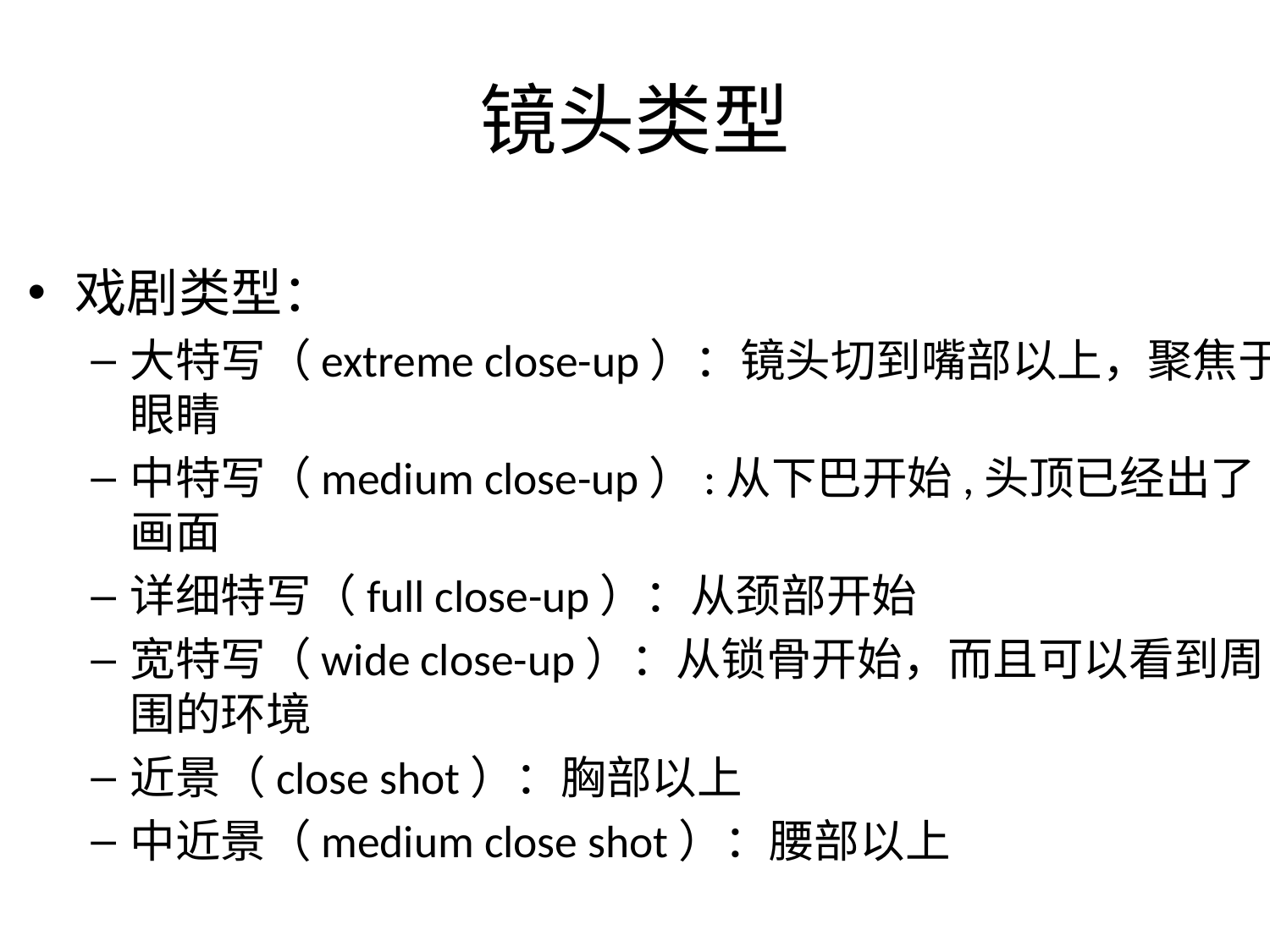

# 镜头类型
戏剧类型：
大特写（extreme close-up）：镜头切到嘴部以上，聚焦于眼睛
中特写（medium close-up）:从下巴开始,头顶已经出了画面
详细特写（full close-up）：从颈部开始
宽特写（wide close-up）：从锁骨开始，而且可以看到周围的环境
近景（close shot）：胸部以上
中近景（medium close shot）：腰部以上